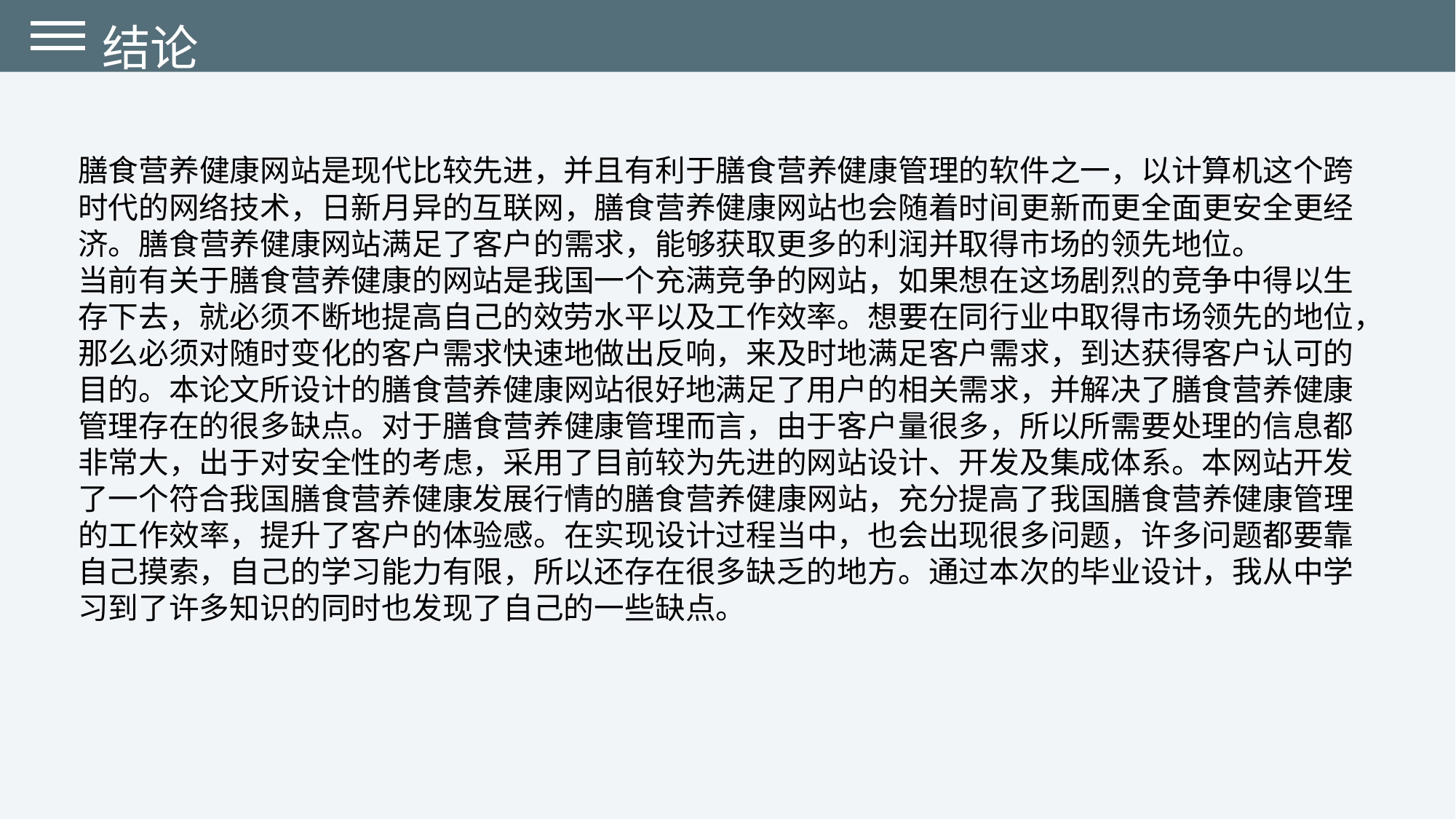

结论

膳食营养健康网站是现代比较先进，并且有利于膳食营养健康管理的软件之一，以计算机这个跨时代的网络技术，日新月异的互联网，膳食营养健康网站也会随着时间更新而更全面更安全更经济。膳食营养健康网站满足了客户的需求，能够获取更多的利润并取得市场的领先地位。
当前有关于膳食营养健康的网站是我国一个充满竞争的网站，如果想在这场剧烈的竞争中得以生存下去，就必须不断地提高自己的效劳水平以及工作效率。想要在同行业中取得市场领先的地位，那么必须对随时变化的客户需求快速地做出反响，来及时地满足客户需求，到达获得客户认可的目的。本论文所设计的膳食营养健康网站很好地满足了用户的相关需求，并解决了膳食营养健康管理存在的很多缺点。对于膳食营养健康管理而言，由于客户量很多，所以所需要处理的信息都非常大，出于对安全性的考虑，采用了目前较为先进的网站设计、开发及集成体系。本网站开发了一个符合我国膳食营养健康发展行情的膳食营养健康网站，充分提高了我国膳食营养健康管理的工作效率，提升了客户的体验感。在实现设计过程当中，也会出现很多问题，许多问题都要靠自己摸索，自己的学习能力有限，所以还存在很多缺乏的地方。通过本次的毕业设计，我从中学习到了许多知识的同时也发现了自己的一些缺点。